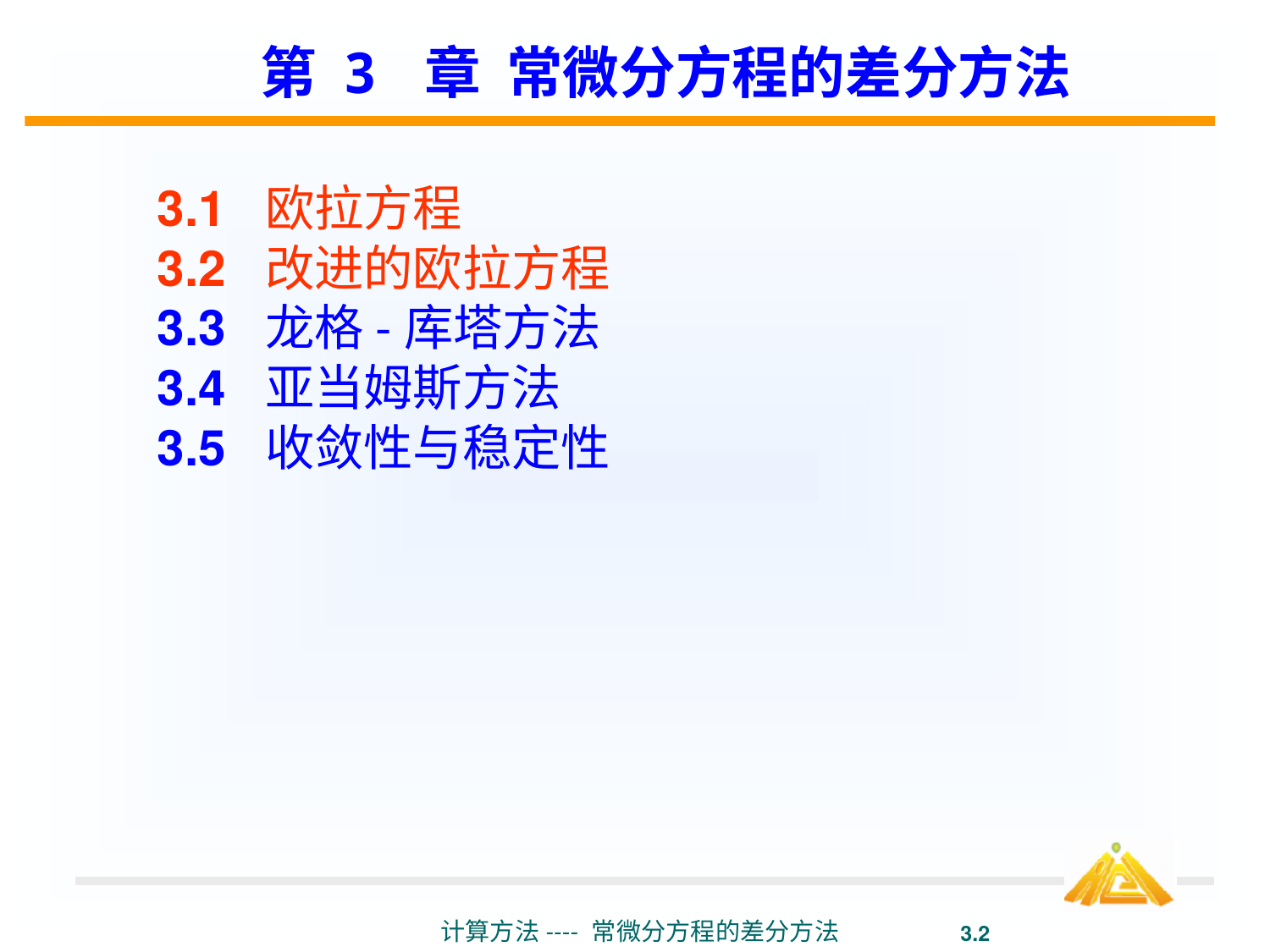

# 第 3 章  常微分方程的差分方法
3.1  欧拉方程
3.2  改进的欧拉方程
3.3  龙格-库塔方法
3.4  亚当姆斯方法
3.5  收敛性与稳定性